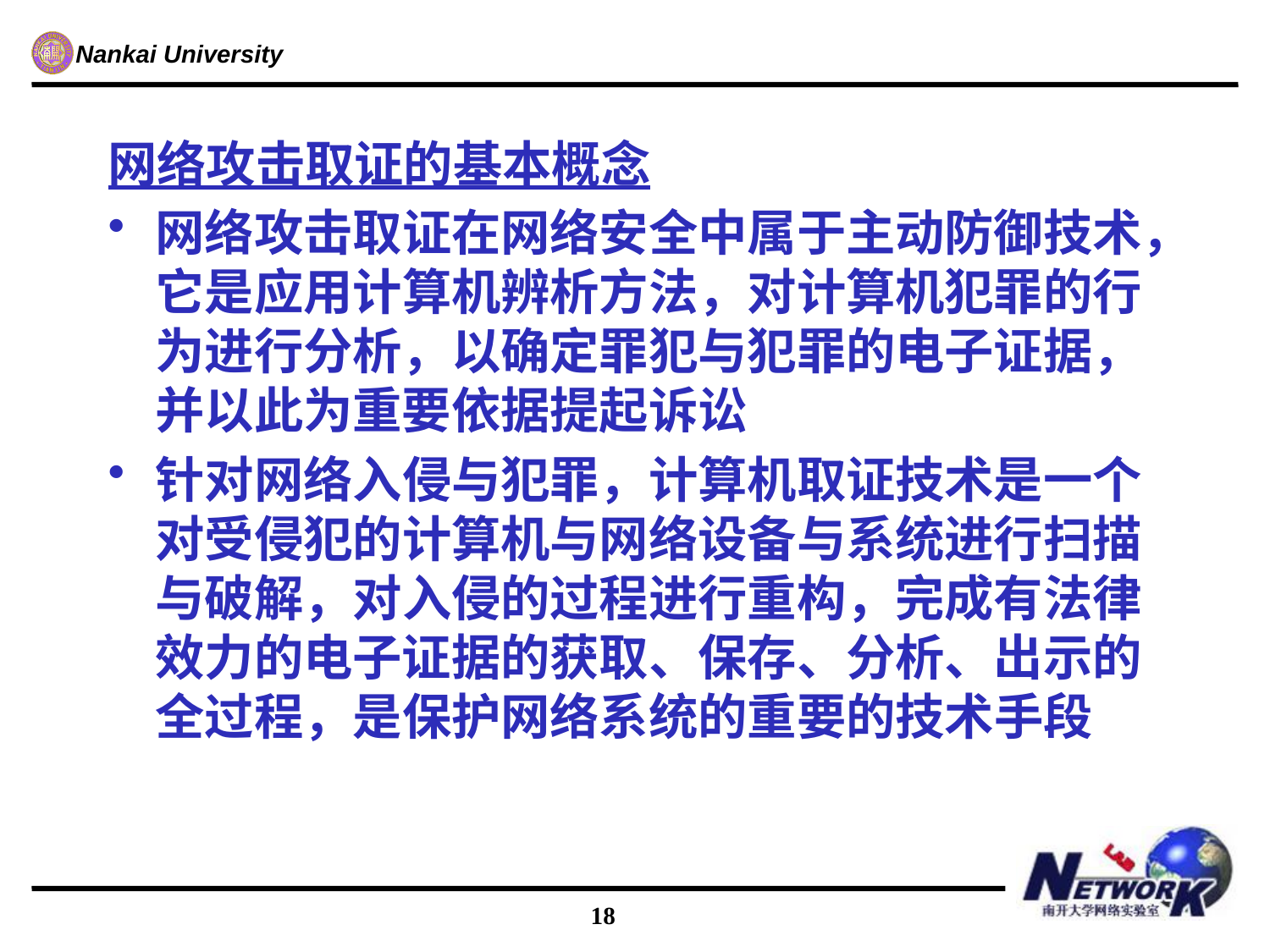

#
网络攻击取证的基本概念
网络攻击取证在网络安全中属于主动防御技术，它是应用计算机辨析方法，对计算机犯罪的行为进行分析，以确定罪犯与犯罪的电子证据，并以此为重要依据提起诉讼
针对网络入侵与犯罪，计算机取证技术是一个对受侵犯的计算机与网络设备与系统进行扫描与破解，对入侵的过程进行重构，完成有法律效力的电子证据的获取、保存、分析、出示的全过程，是保护网络系统的重要的技术手段
18